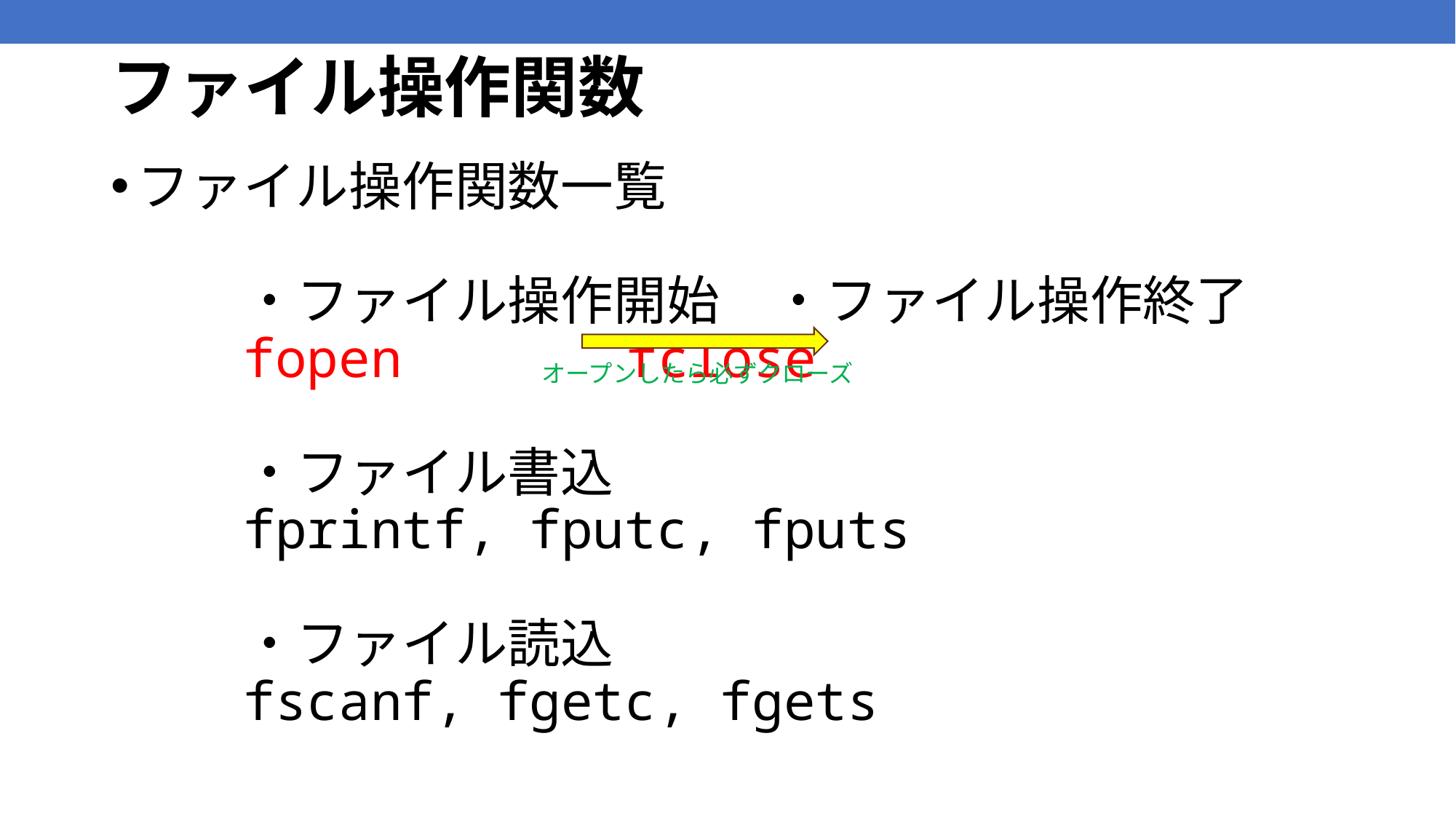

# ファイル操作関数
ファイル操作関数一覧
	・ファイル操作開始	・ファイル操作終了
		fopen			　　　fclose
	・ファイル書込
		fprintf, fputc, fputs
	・ファイル読込
		fscanf, fgetc, fgets

オープンしたら必ずクローズ